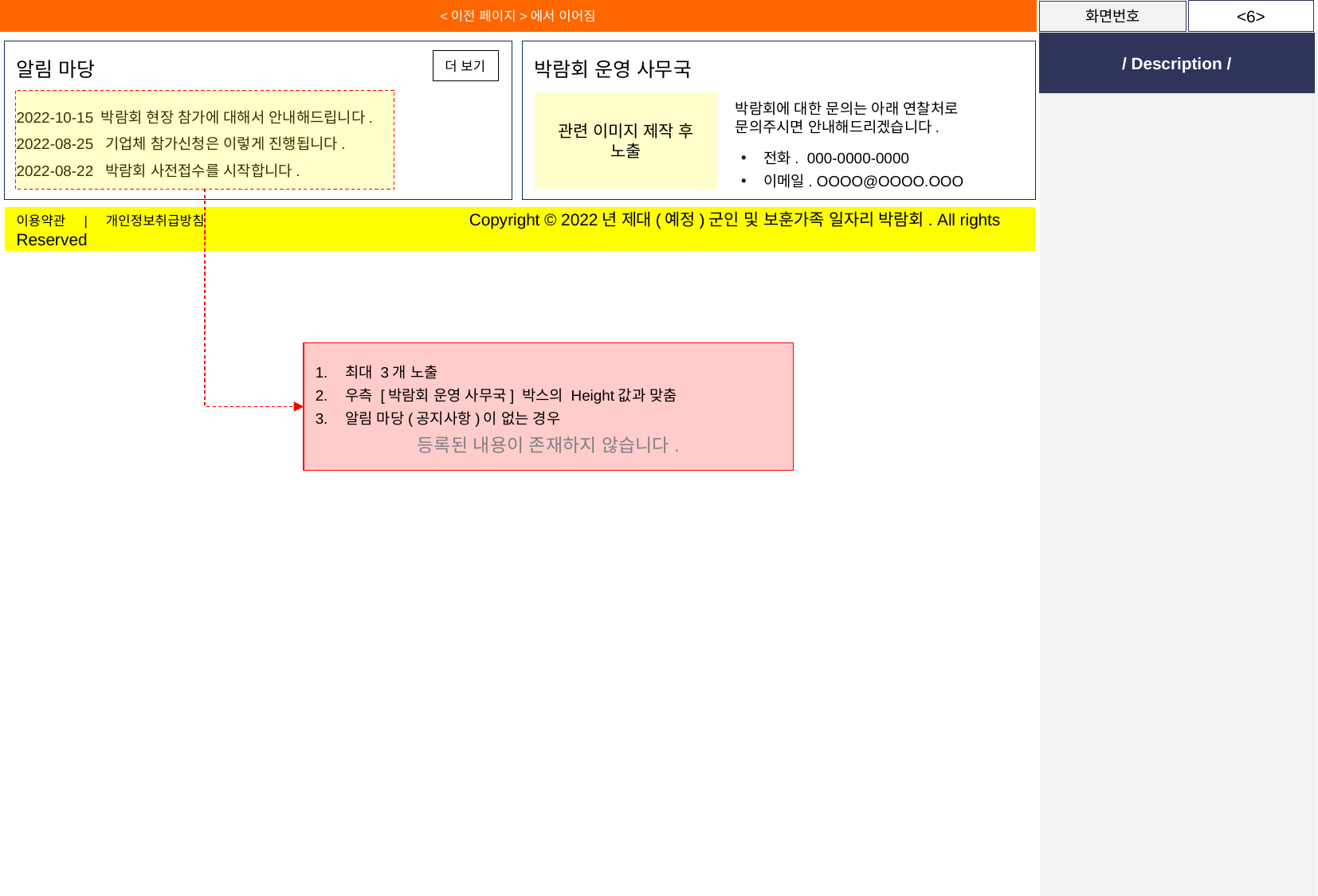

알림 마당

2022-10-15 박람회 현장 참가에 대해서 안내해드립니다.
2022-08-25  기업체 참가신청은 이렇게 진행됩니다.
2022-08-22  박람회 사전접수를 시작합니다.

박람회 운영 사무국

더 보기

관련 이미지 제작 후 노출
박람회에 대한 문의는 아래 연찰처로 문의주시면 안내해드리겠습니다.
전화.  000-0000-0000
이메일. OOOO@OOOO.OOO
이용약관    |    개인정보취급방침                                                                     Copyright © 2022년 제대(예정)군인 및 보훈가족 일자리 박람회. All rights Reserved
최대 3개 노출
우측 [박람회 운영 사무국] 박스의 Height값과 맞춤
알림 마당(공지사항)이 없는 경우
등록된 내용이 존재하지 않습니다.